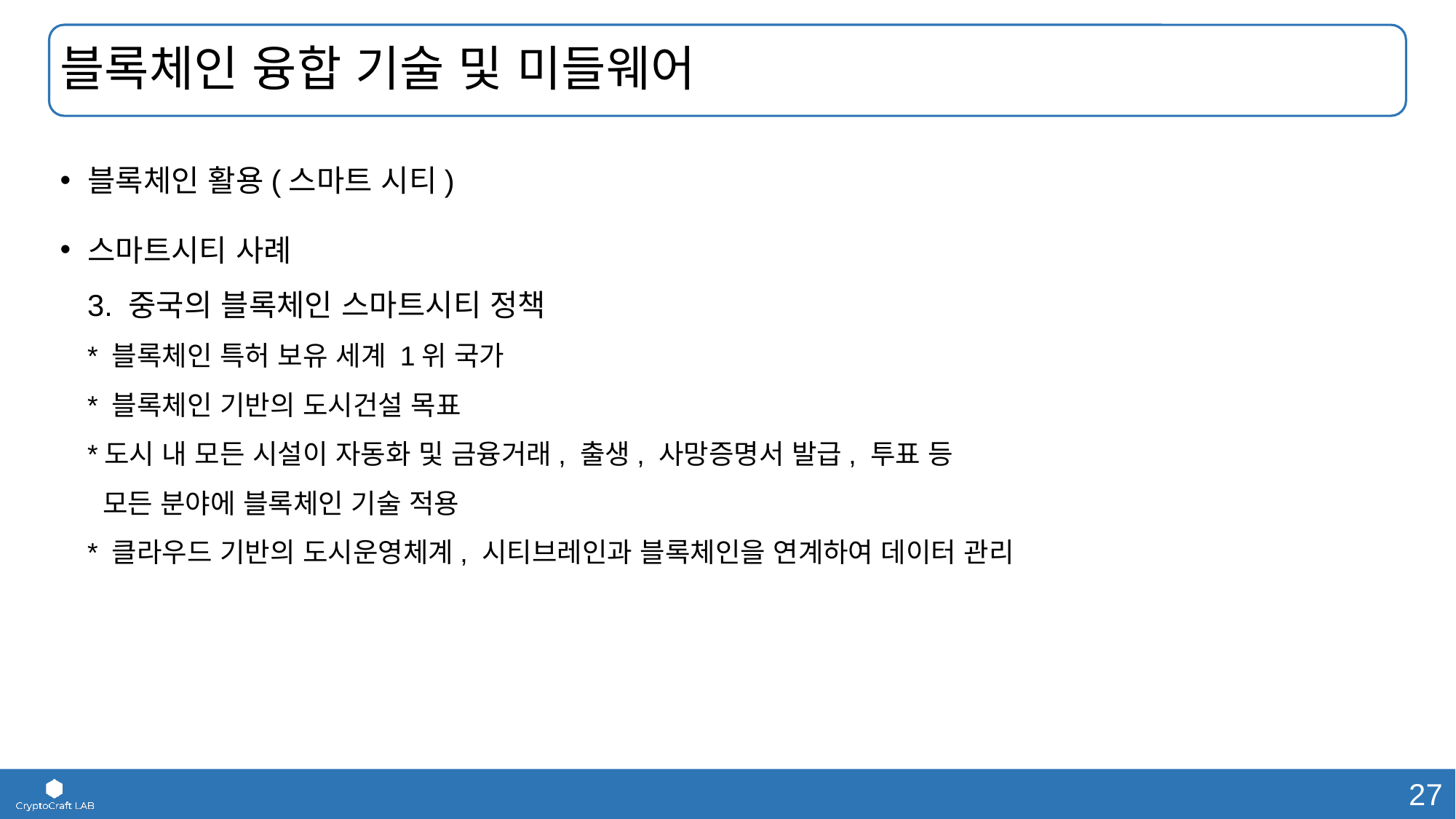

# 블록체인 융합 기술 및 미들웨어
블록체인 활용(스마트 시티)
스마트시티 사례
3. 중국의 블록체인 스마트시티 정책
* 블록체인 특허 보유 세계 1위 국가
* 블록체인 기반의 도시건설 목표
*도시 내 모든 시설이 자동화 및 금융거래, 출생, 사망증명서 발급, 투표 등
  모든 분야에 블록체인 기술 적용
* 클라우드 기반의 도시운영체계, 시티브레인과 블록체인을 연계하여 데이터 관리